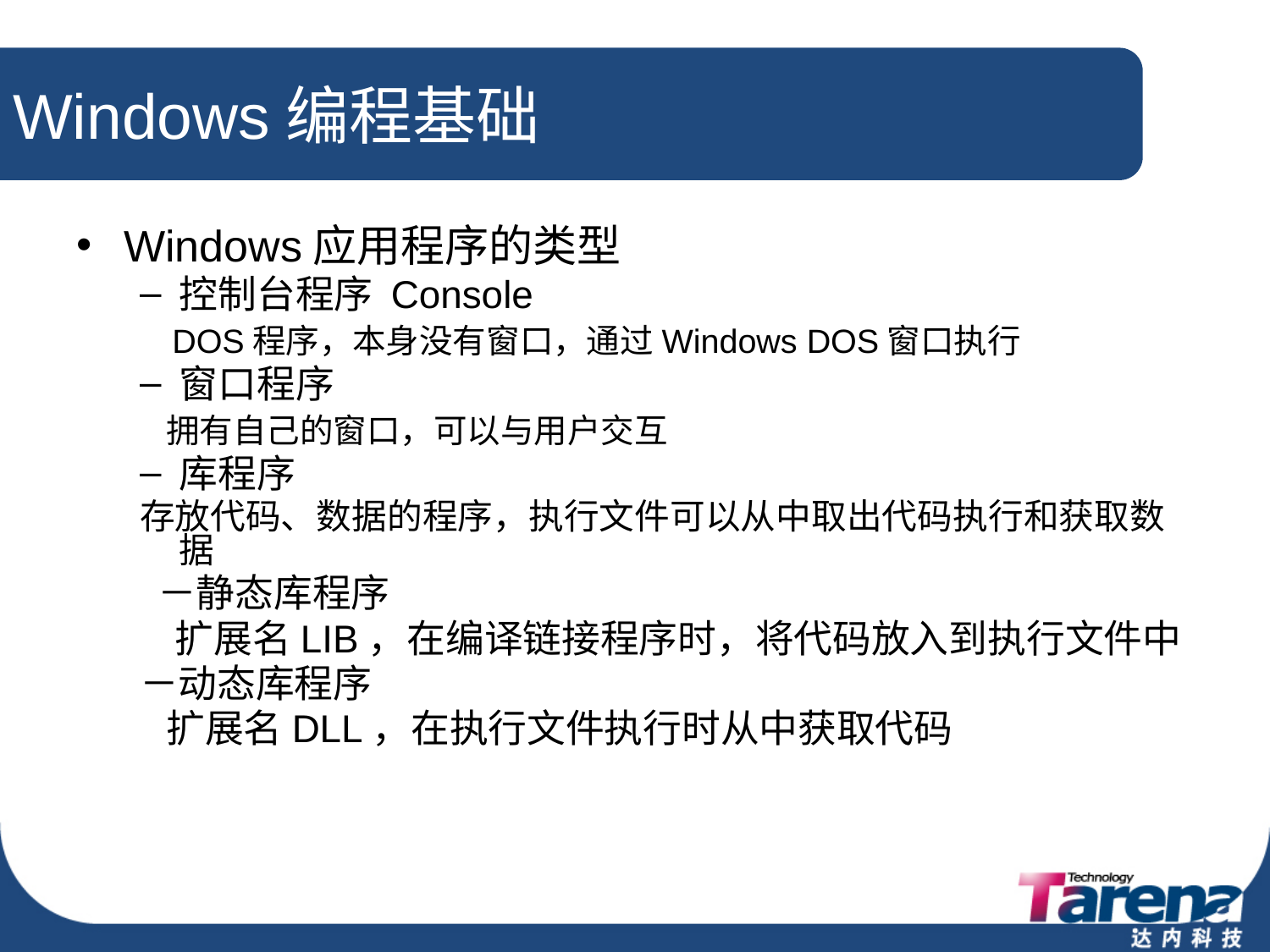

# Windows编程基础
Windows应用程序的类型
控制台程序 Console
   DOS程序，本身没有窗口，通过Windows DOS窗口执行
窗口程序
  拥有自己的窗口，可以与用户交互
库程序
存放代码、数据的程序，执行文件可以从中取出代码执行和获取数据
 －静态库程序
   扩展名LIB，在编译链接程序时，将代码放入到执行文件中
－动态库程序
  扩展名DLL，在执行文件执行时从中获取代码